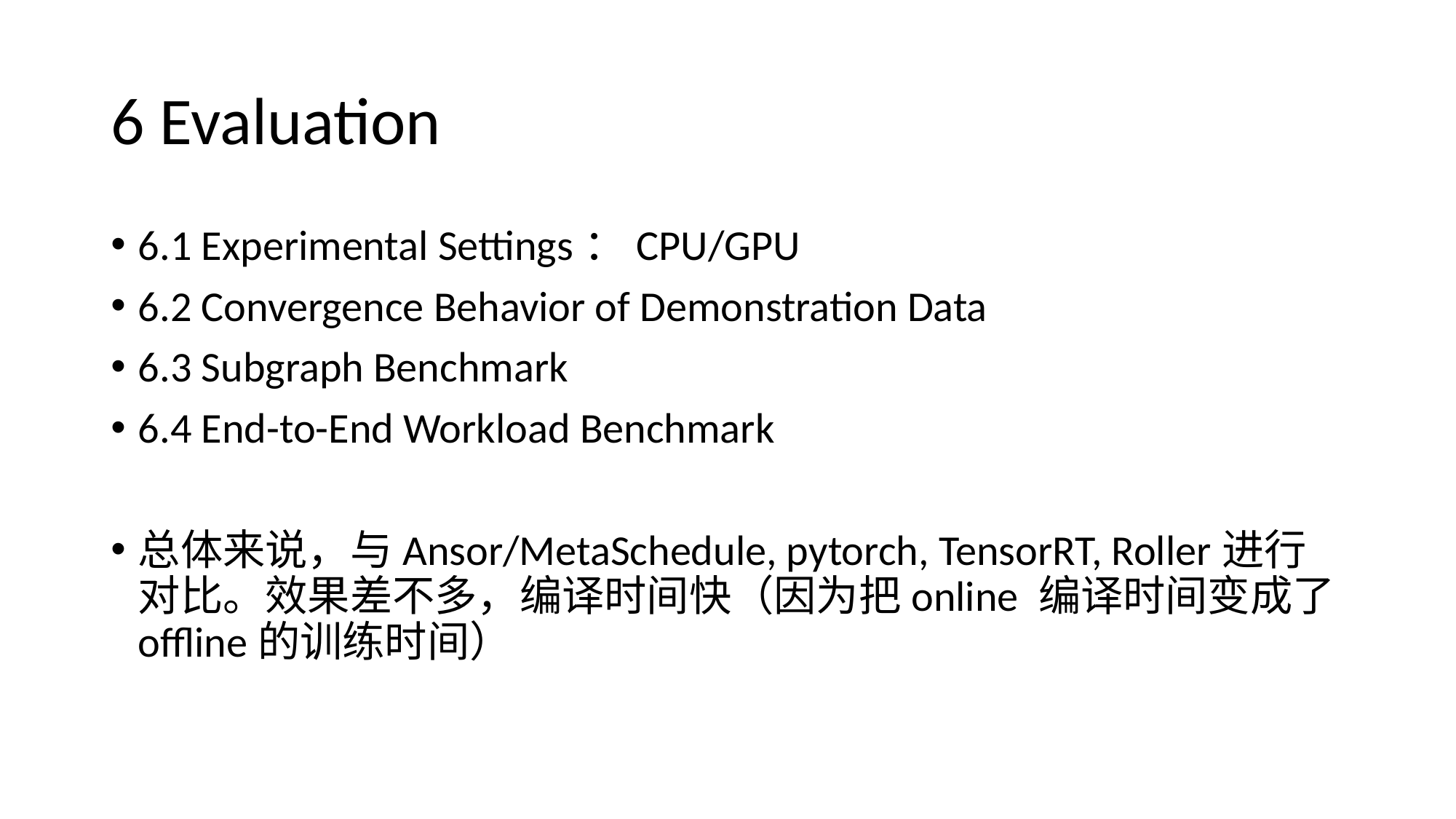

# 6 Evaluation
6.1 Experimental Settings：CPU/GPU
6.2 Convergence Behavior of Demonstration Data
6.3 Subgraph Benchmark
6.4 End-to-End Workload Benchmark

总体来说，与Ansor/MetaSchedule, pytorch, TensorRT, Roller进行对比。效果差不多，编译时间快（因为把online 编译时间变成了offline的训练时间）